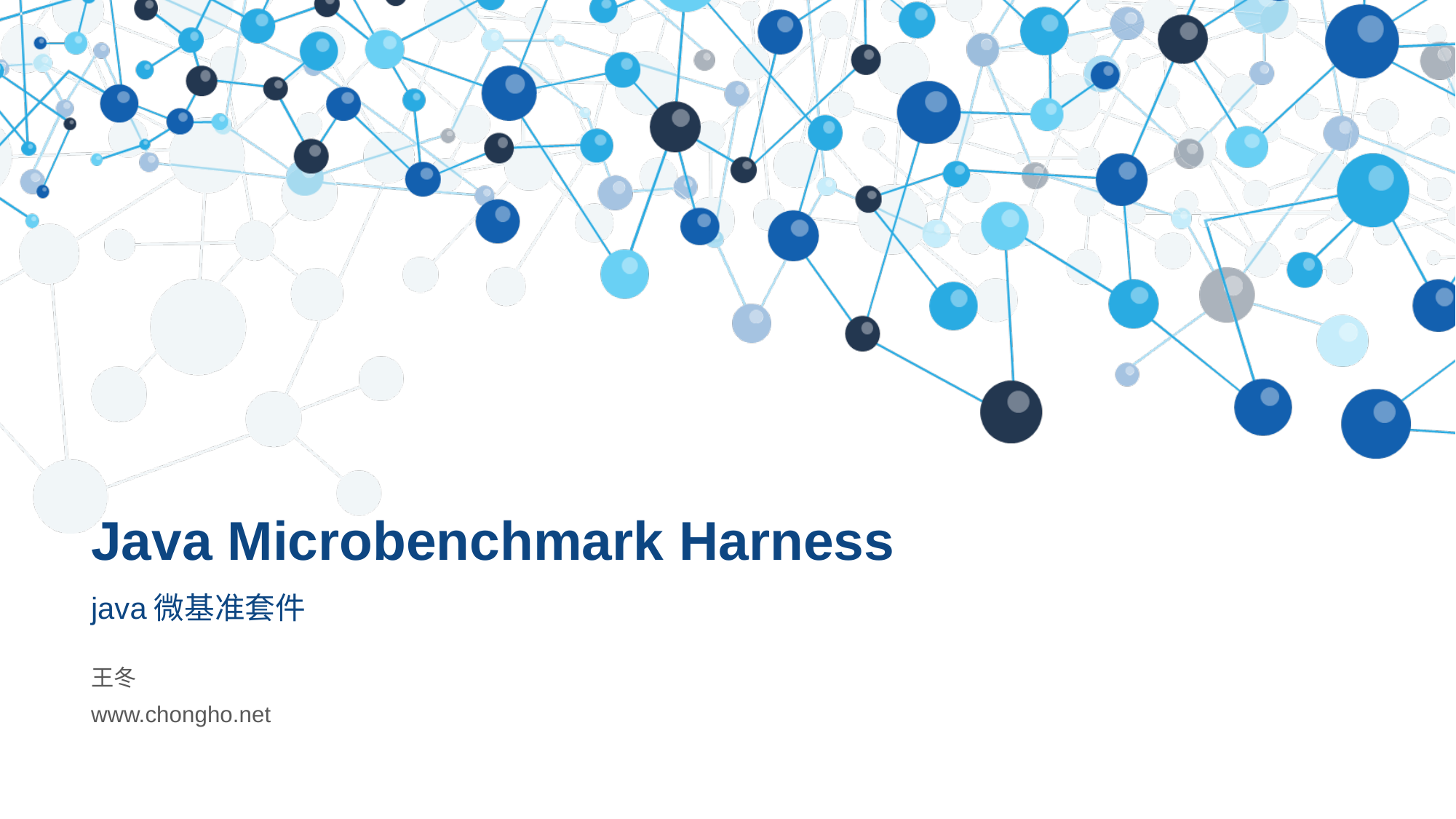

# Java Microbenchmark Harness
java微基准套件
王冬
www.chongho.net